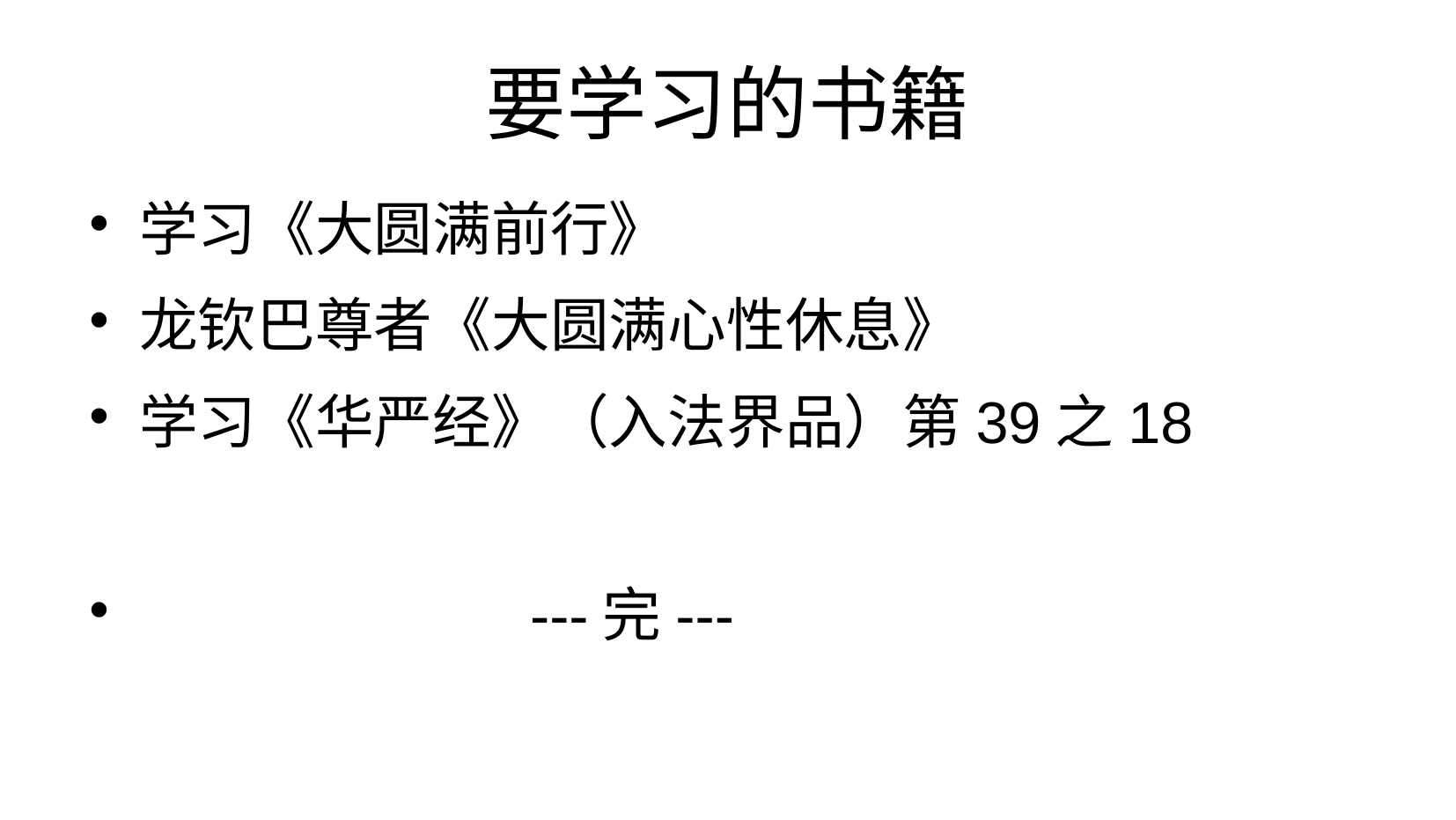

要学习的书籍
学习《大圆满前行》
龙钦巴尊者《大圆满心性休息》
学习《华严经》（入法界品）第39之18

                        ---完---